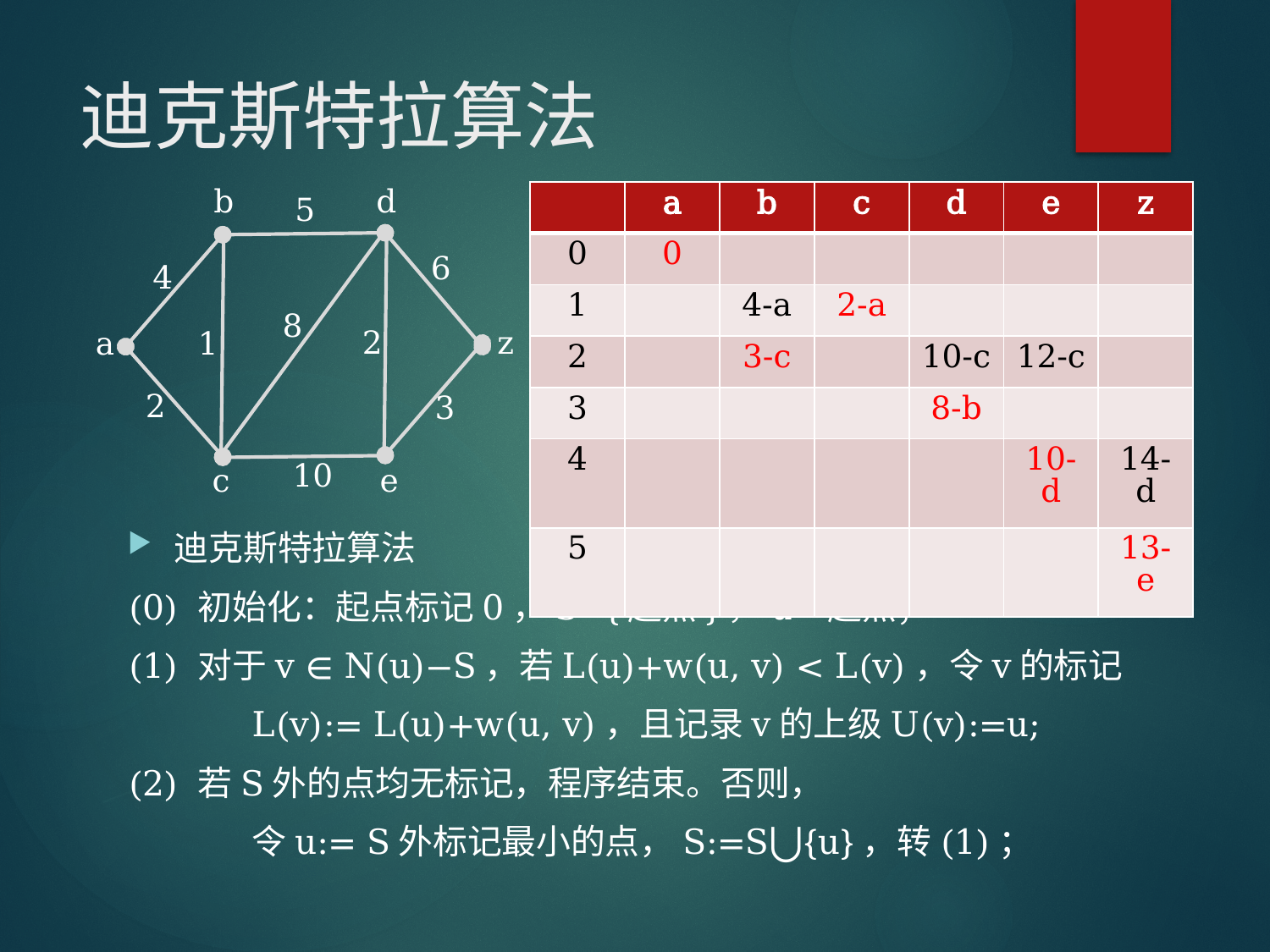

# 迪克斯特拉算法
b
d
5
6
4
8
2
z
a
1
2
3
10
c
e
|  | a | b | c | d | e | z |
| --- | --- | --- | --- | --- | --- | --- |
| 0 | 0 |  |  |  |  |  |
| 1 |  | 4-a | 2-a |  |  |  |
| 2 |  | 3-c |  | 10-c | 12-c |  |
| 3 |  |  |  | 8-b |  |  |
| 4 |  |  |  |  | 10-d | 14-d |
| 5 |  |  |  |  |  | 13-e |

迪克斯特拉算法
(0) 初始化：起点标记0，S={起点}，u=起点；
(1) 对于v ∈ N(u)−S，若L(u)+w(u, v) < L(v)，令v的标记
	L(v):= L(u)+w(u, v)，且记录v的上级U(v):=u;
(2) 若S外的点均无标记，程序结束。否则，
	令u:= S外标记最小的点，S:=S⋃{u}，转(1)；